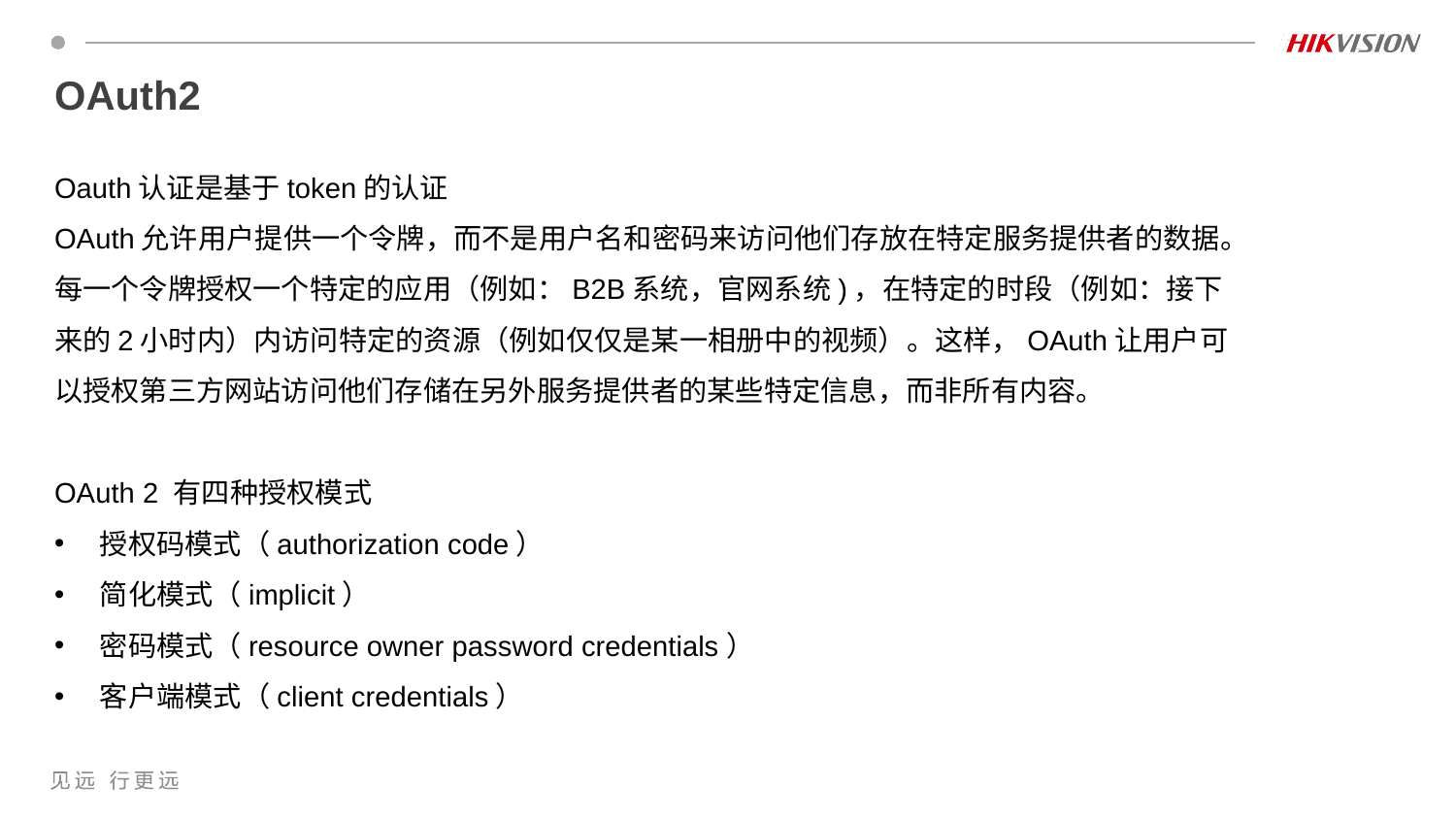

# OAuth2
Oauth认证是基于token的认证
OAuth允许用户提供一个令牌，而不是用户名和密码来访问他们存放在特定服务提供者的数据。每一个令牌授权一个特定的应用（例如：B2B系统，官网系统)，在特定的时段（例如：接下来的2小时内）内访问特定的资源（例如仅仅是某一相册中的视频）。这样，OAuth让用户可以授权第三方网站访问他们存储在另外服务提供者的某些特定信息，而非所有内容。

OAuth 2 有四种授权模式
授权码模式（authorization code）
简化模式（implicit）
密码模式（resource owner password credentials）
客户端模式（client credentials）